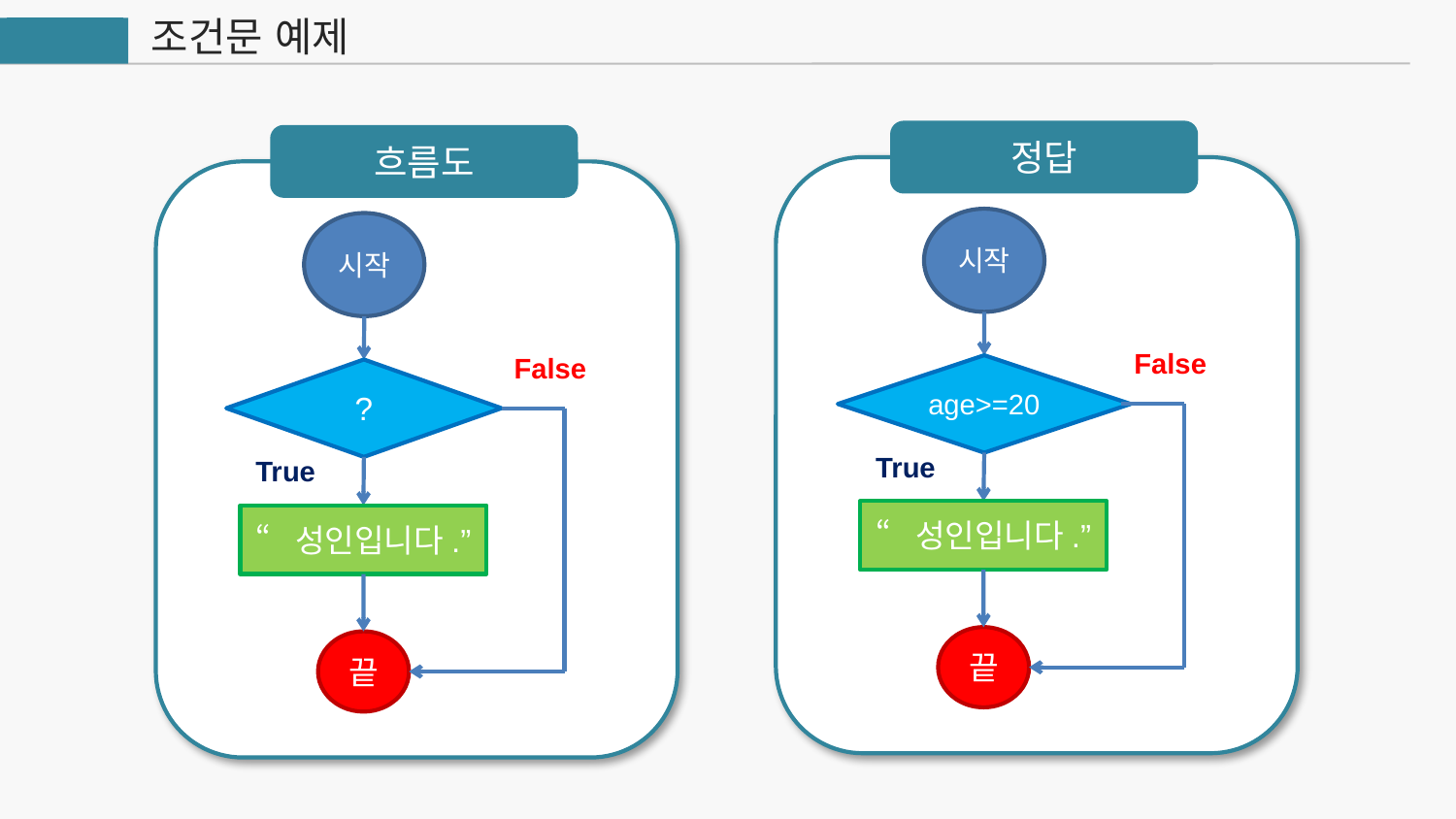

조건문 예제

 Python
정답

시작
False
age>=20
True
“성인입니다.”
끝
흐름도

시작
False
?
True
“성인입니다.”
끝